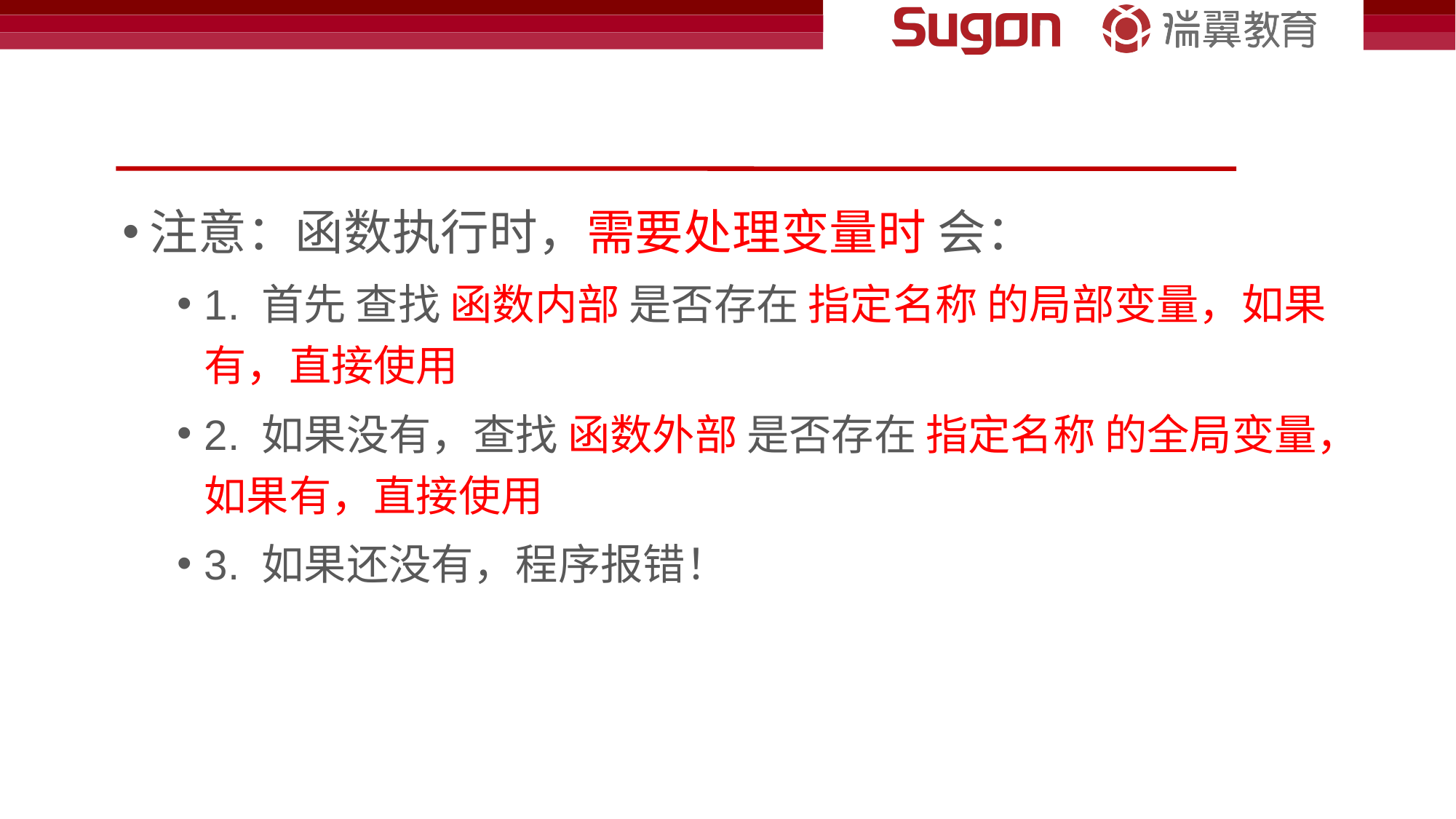

#
注意：函数执行时，需要处理变量时 会：
1. 首先 查找 函数内部 是否存在 指定名称 的局部变量，如果有，直接使用
2. 如果没有，查找 函数外部 是否存在 指定名称 的全局变量，如果有，直接使用
3. 如果还没有，程序报错！